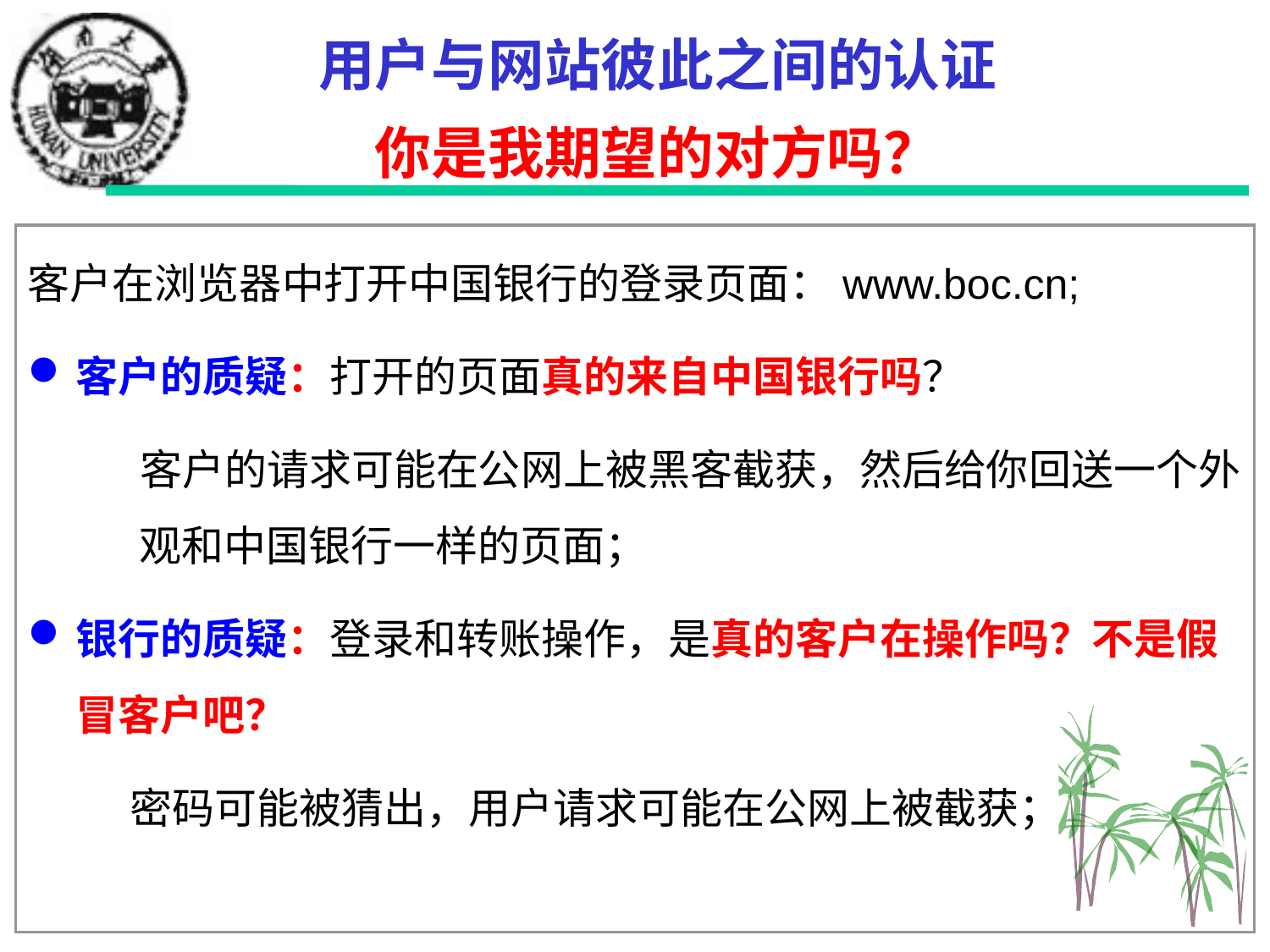

用户与网站彼此之间的认证
你是我期望的对方吗？
客户在浏览器中打开中国银行的登录页面：www.boc.cn;
客户的质疑：打开的页面真的来自中国银行吗？
    客户的请求可能在公网上被黑客截获，然后给你回送一个外观和中国银行一样的页面；
银行的质疑：登录和转账操作，是真的客户在操作吗？不是假冒客户吧？
   密码可能被猜出，用户请求可能在公网上被截获；